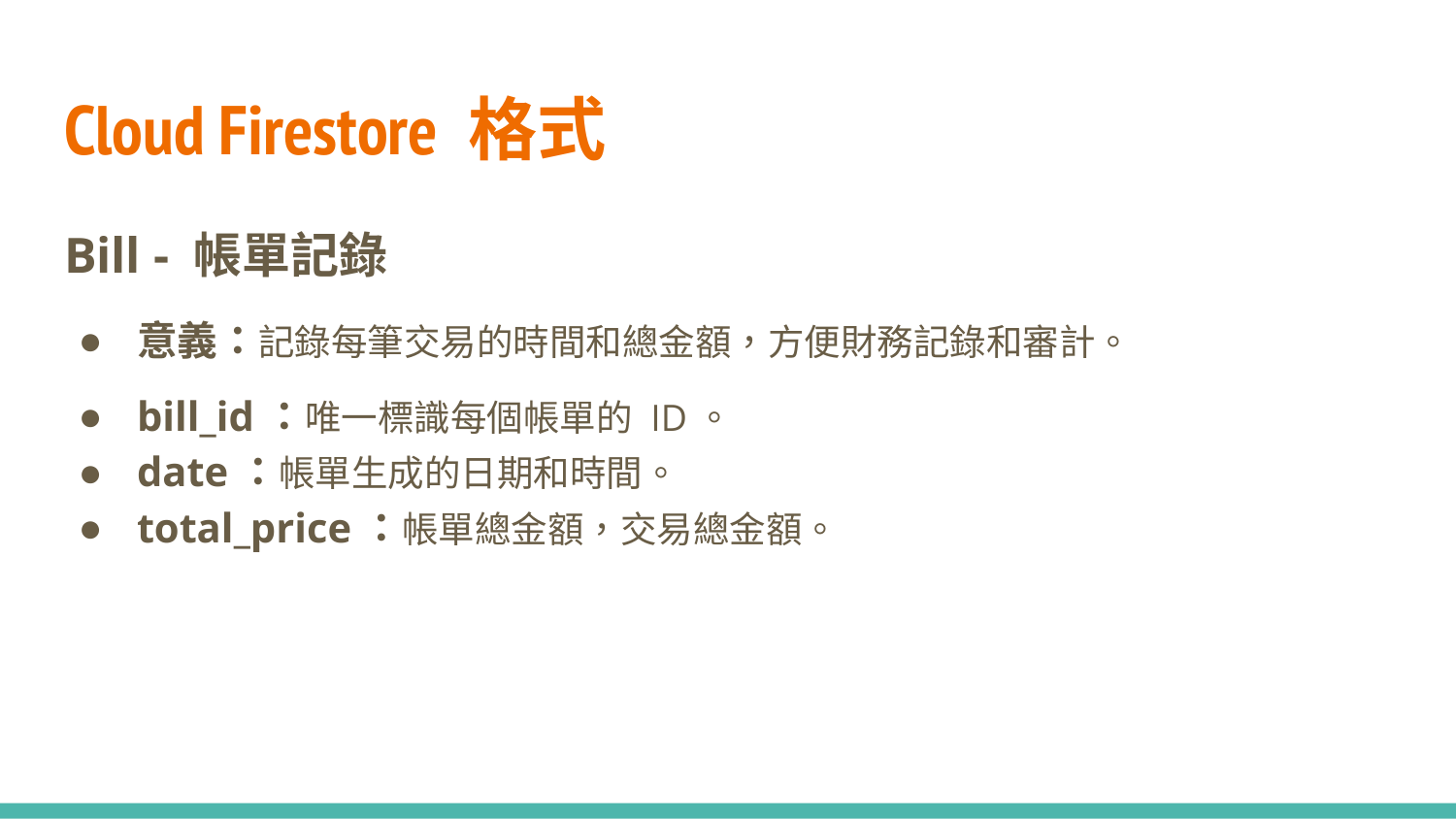

# Cloud Firestore 格式
Bill - 帳單記錄
意義：記錄每筆交易的時間和總金額，方便財務記錄和審計。
bill_id：唯一標識每個帳單的 ID。
date：帳單生成的日期和時間。
total_price：帳單總金額，交易總金額。